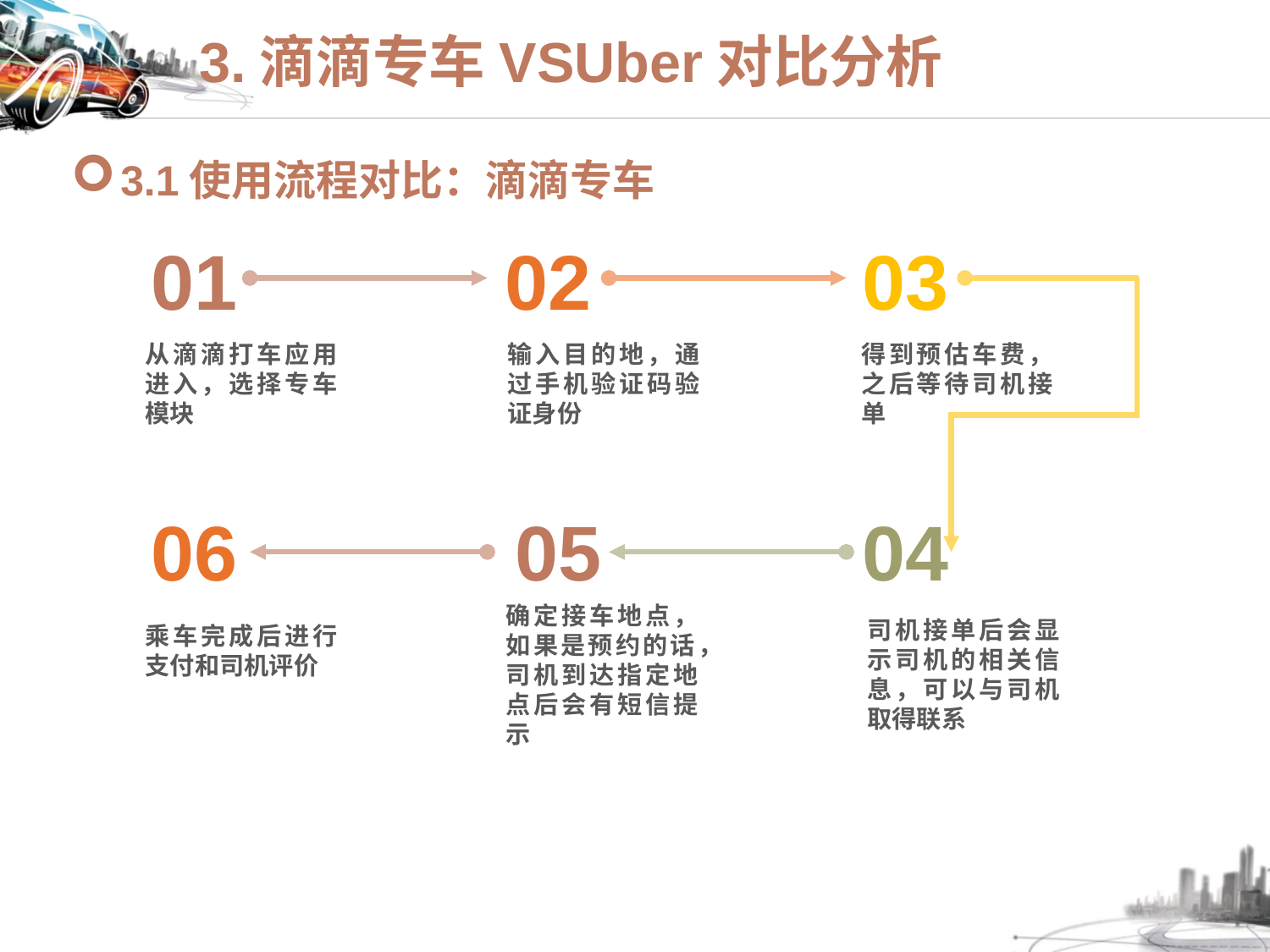

# 3.滴滴专车VSUber对比分析
3.1使用流程对比：滴滴专车
01
02
03
从滴滴打车应用进入，选择专车模块
输入目的地，通过手机验证码验证身份
得到预估车费，之后等待司机接单
05
06
04
确定接车地点，如果是预约的话，司机到达指定地点后会有短信提示
司机接单后会显示司机的相关信息，可以与司机取得联系
乘车完成后进行支付和司机评价